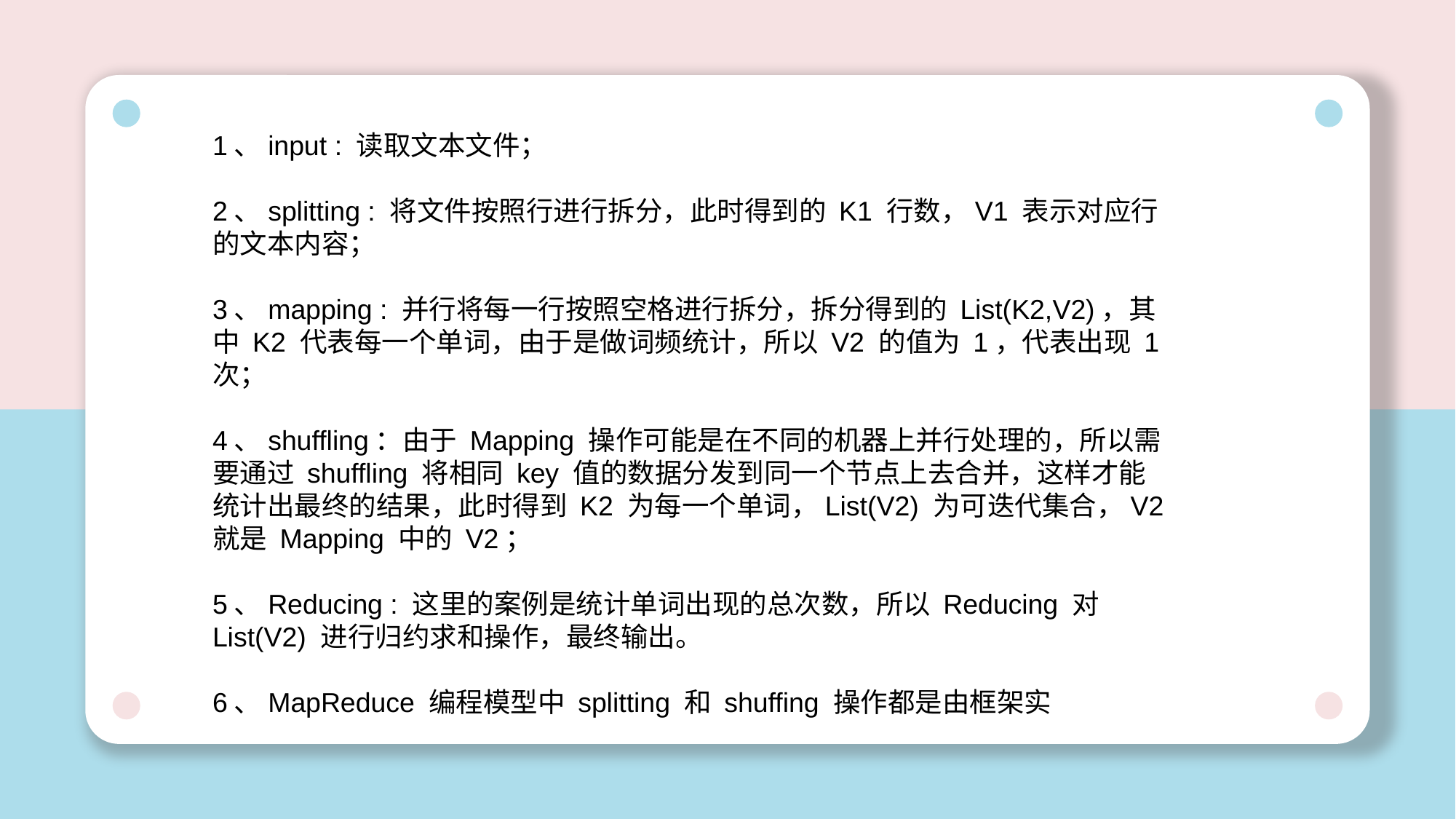

1、input : 读取文本文件；

2、splitting : 将文件按照行进行拆分，此时得到的 K1 行数，V1 表示对应行的文本内容；

3、mapping : 并行将每一行按照空格进行拆分，拆分得到的 List(K2,V2)，其中 K2 代表每一个单词，由于是做词频统计，所以 V2 的值为 1，代表出现 1 次；

4、shuffling：由于 Mapping 操作可能是在不同的机器上并行处理的，所以需要通过 shuffling 将相同 key 值的数据分发到同一个节点上去合并，这样才能统计出最终的结果，此时得到 K2 为每一个单词，List(V2) 为可迭代集合，V2 就是 Mapping 中的 V2；

5、Reducing : 这里的案例是统计单词出现的总次数，所以 Reducing 对 List(V2) 进行归约求和操作，最终输出。

6、MapReduce 编程模型中 splitting 和 shuffing 操作都是由框架实